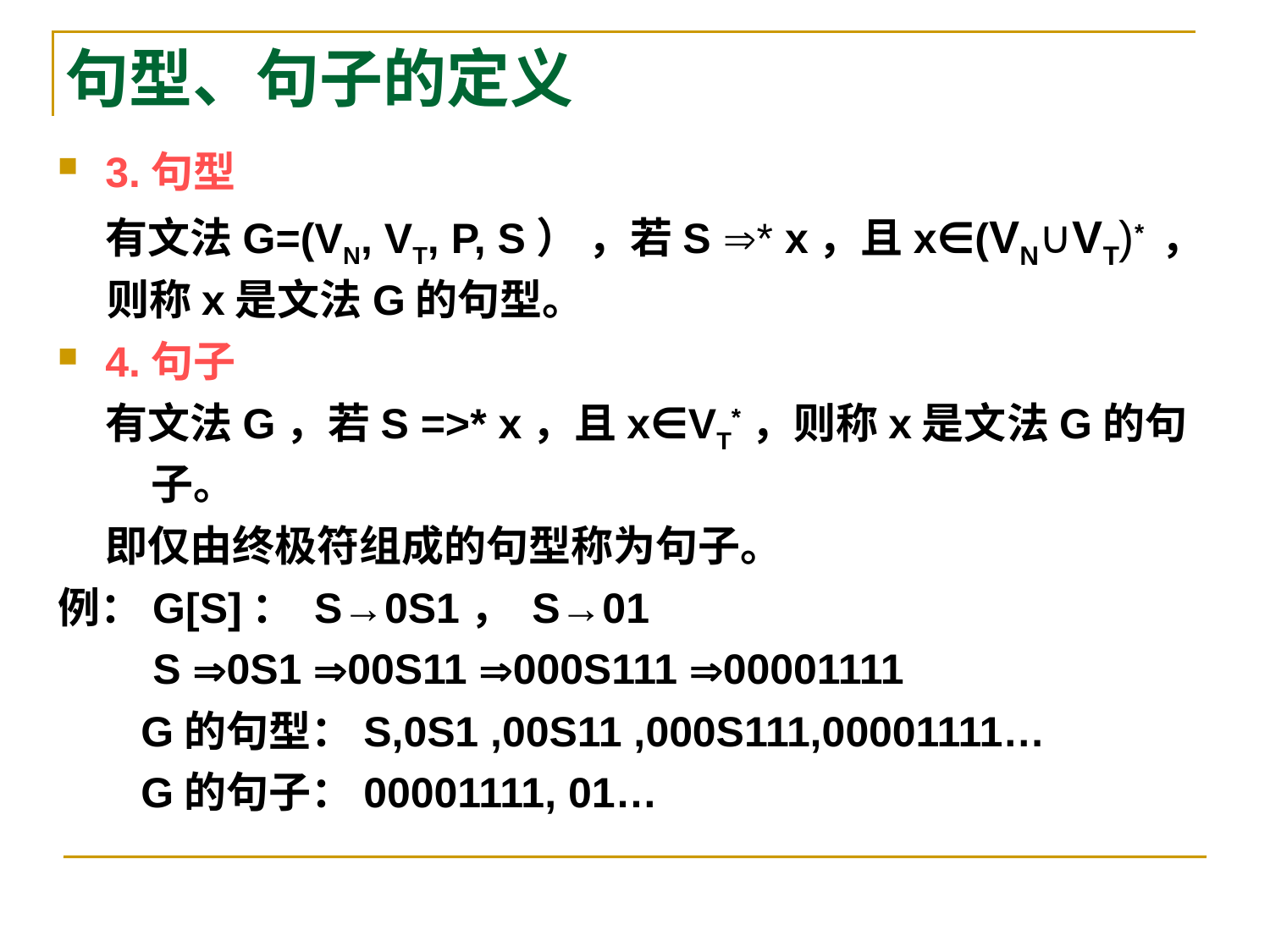

# 句型、句子的定义
3.句型
有文法G=(VN, VT, P, S） ，若S ⇒* x，且x∈(VN∪VT)* ，则称x是文法G的句型。
4.句子
有文法G，若S =>* x，且x∈VT*，则称x是文法G的句子。
即仅由终极符组成的句型称为句子。
例：G[S]： S→0S1， S→01
	    S ⇒0S1 ⇒00S11 ⇒000S111 ⇒00001111
	   G的句型：S,0S1 ,00S11 ,000S111,00001111…
	   G的句子：00001111, 01…
36